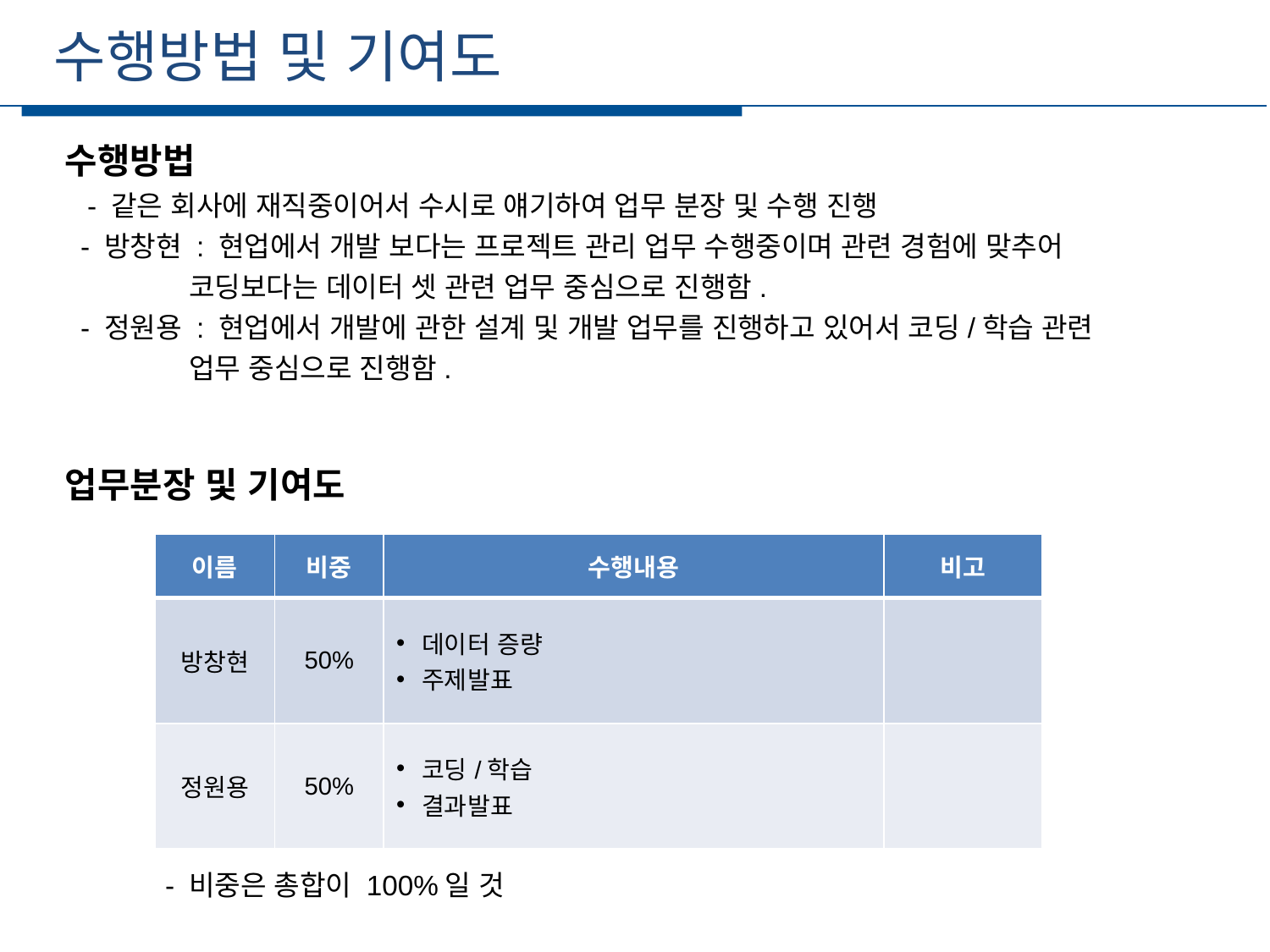

수행방법 및 기여도
세부일정

수행방법
  - 같은 회사에 재직중이어서 수시로 얘기하여 업무 분장 및 수행 진행
  - 방창현 : 현업에서 개발 보다는 프로젝트 관리 업무 수행중이며 관련 경험에 맞추어
               코딩보다는 데이터 셋 관련 업무 중심으로 진행함.
  - 정원용 : 현업에서 개발에 관한 설계 및 개발 업무를 진행하고 있어서 코딩/학습 관련
               업무 중심으로 진행함.

업무분장 및 기여도

| 이름 | 비중 | 수행내용 | 비고 |
| --- | --- | --- | --- |
| 방창현 | 50% | 데이터 증량 주제발표 |  |
| 정원용 | 50% | 코딩/학습 결과발표 |  |
- 비중은 총합이 100%일 것